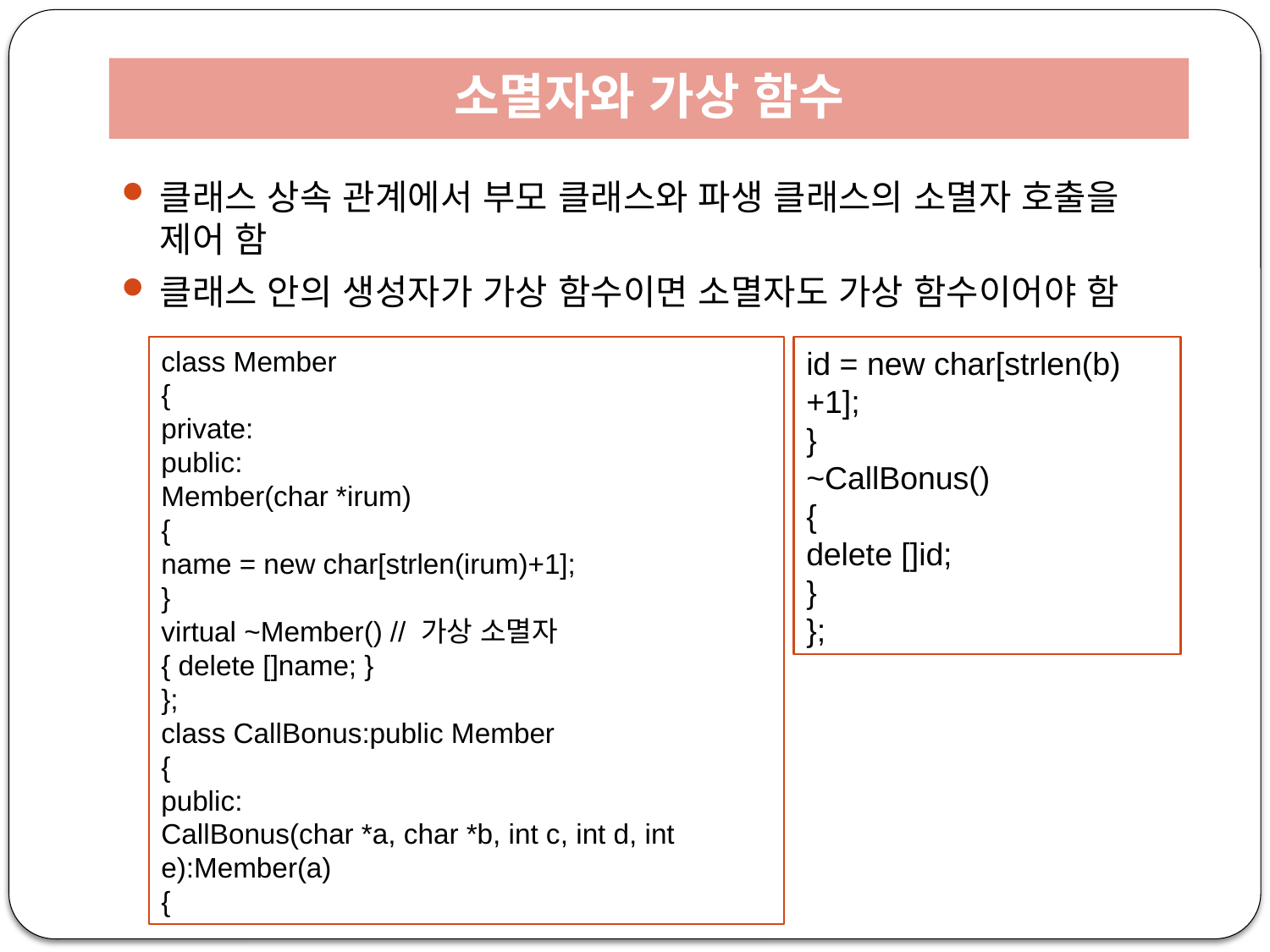

# 소멸자와 가상 함수

클래스 상속 관계에서 부모 클래스와 파생 클래스의 소멸자 호출을 제어 함
클래스 안의 생성자가 가상 함수이면 소멸자도 가상 함수이어야 함
class Member
{
private:
public:
Member(char *irum)
{
name = new char[strlen(irum)+1];
}
virtual ~Member() // 가상 소멸자
{ delete []name; }
};
class CallBonus:public Member
{
public:
CallBonus(char *a, char *b, int c, int d, int e):Member(a)
{
id = new char[strlen(b) +1];
}
~CallBonus()
{
delete []id;
}
};